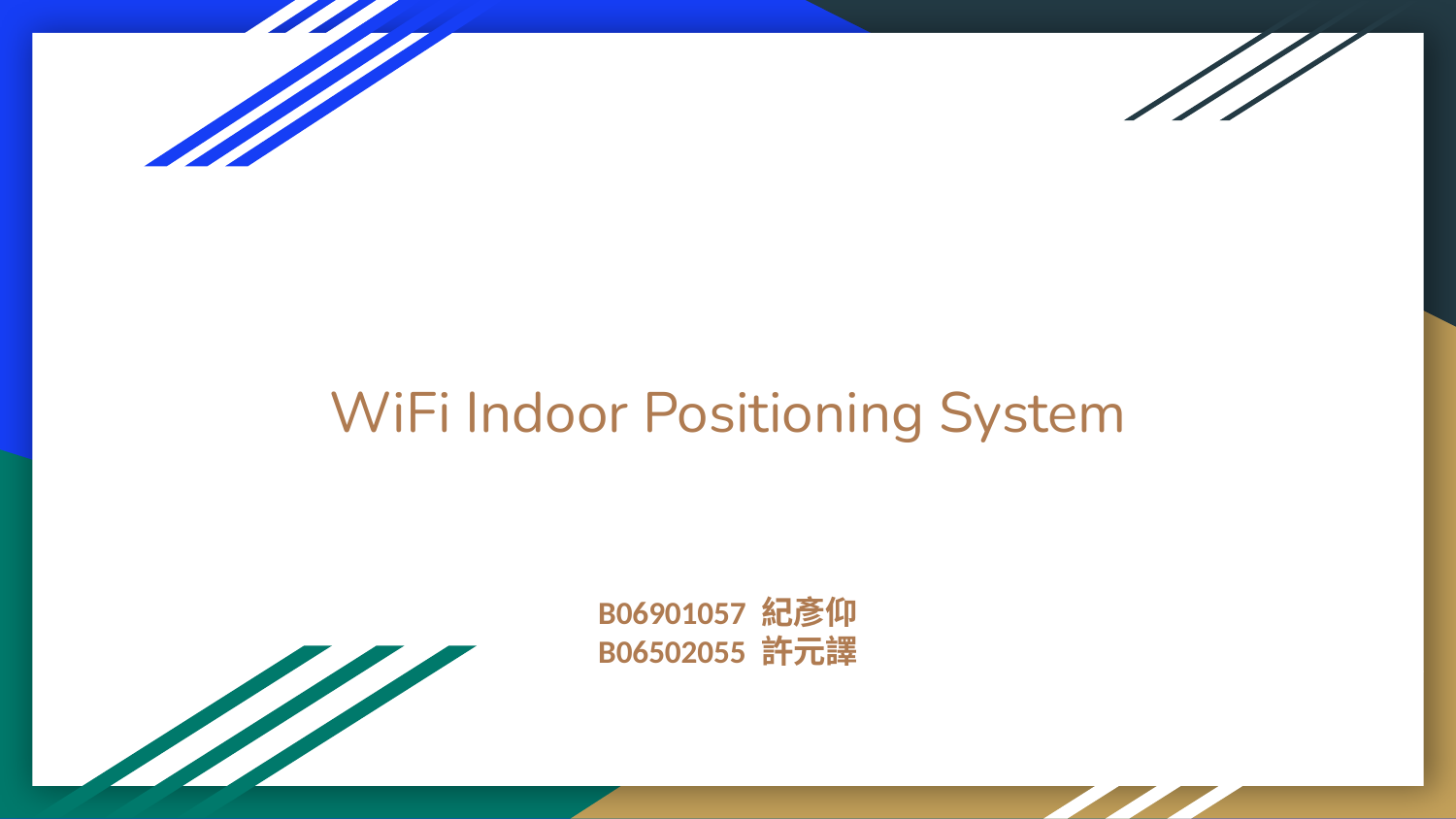

# WiFi Indoor Positioning System
B06901057 紀彥仰
B06502055 許元譯